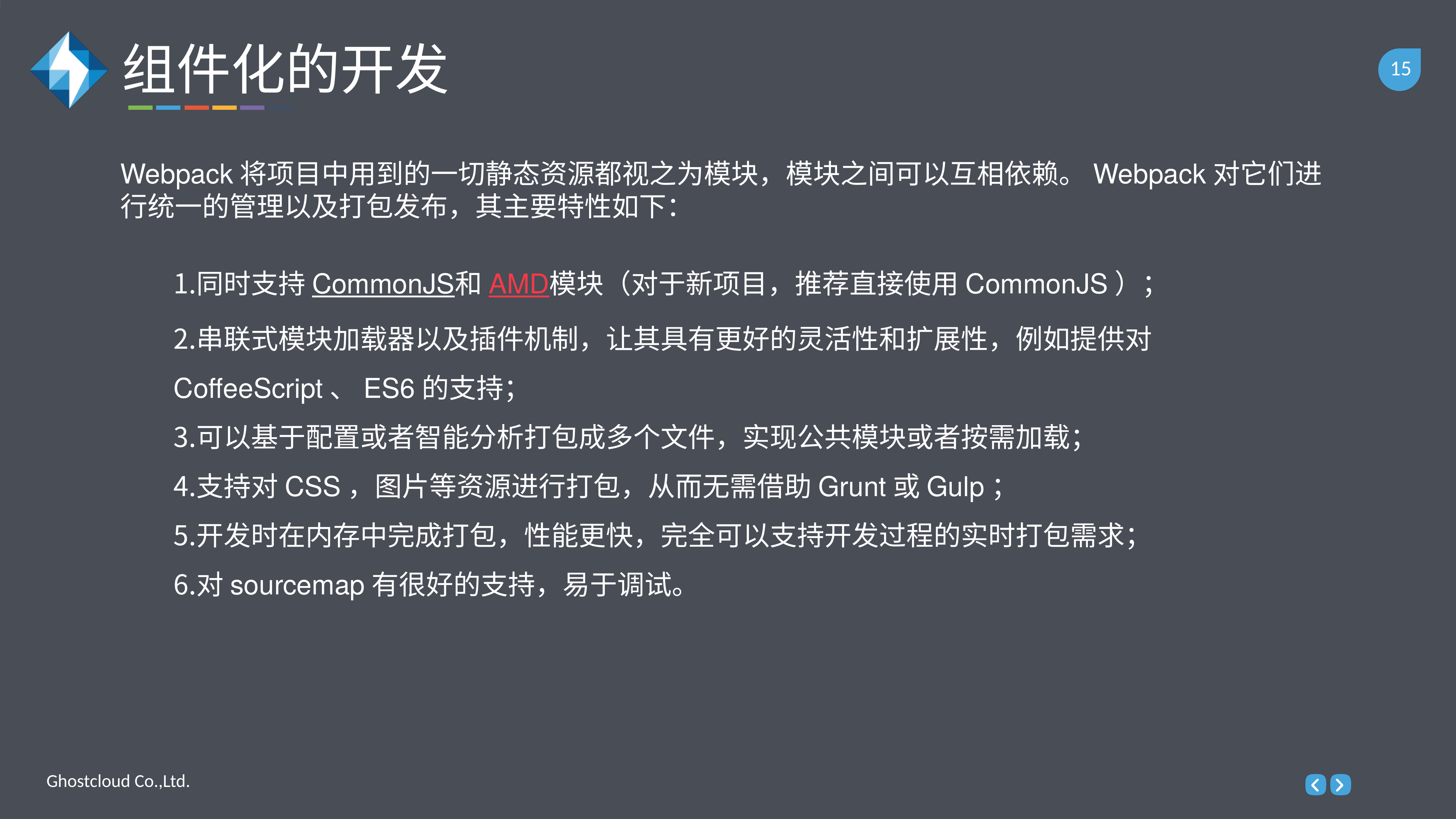

组件化的开发

Webpack将项目中用到的一切静态资源都视之为模块，模块之间可以互相依赖。Webpack对它们进行统一的管理以及打包发布，其主要特性如下：
同时支持CommonJS和AMD模块（对于新项目，推荐直接使用CommonJS）；
串联式模块加载器以及插件机制，让其具有更好的灵活性和扩展性，例如提供对CoffeeScript、ES6的支持；
可以基于配置或者智能分析打包成多个文件，实现公共模块或者按需加载；
支持对CSS，图片等资源进行打包，从而无需借助Grunt或Gulp；
开发时在内存中完成打包，性能更快，完全可以支持开发过程的实时打包需求；
对sourcemap有很好的支持，易于调试。